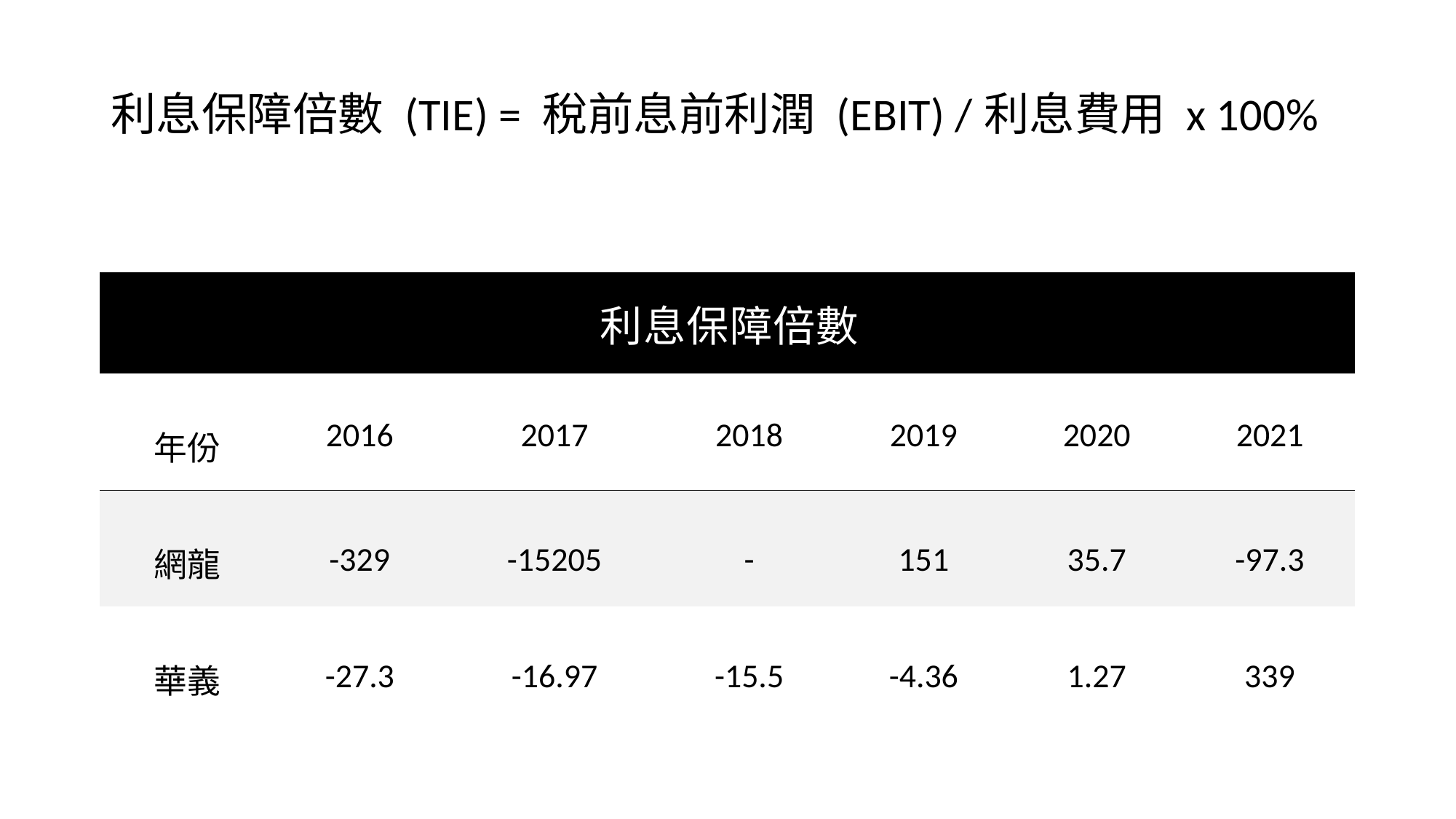

# 利息保障倍數 (TIE) = 稅前息前利潤 (EBIT) /利息費用 x 100%

| 利息保障倍數 |  |  |  |  |  |  |
| --- | --- | --- | --- | --- | --- | --- |
| 年份 | 2016 | 2017 | 2018 | 2019 | 2020 | 2021 |
| 網龍 | -329 | -15205 | - | 151 | 35.7 | -97.3 |
| 華義 | -27.3 | -16.97 | -15.5 | -4.36 | 1.27 | 339 |